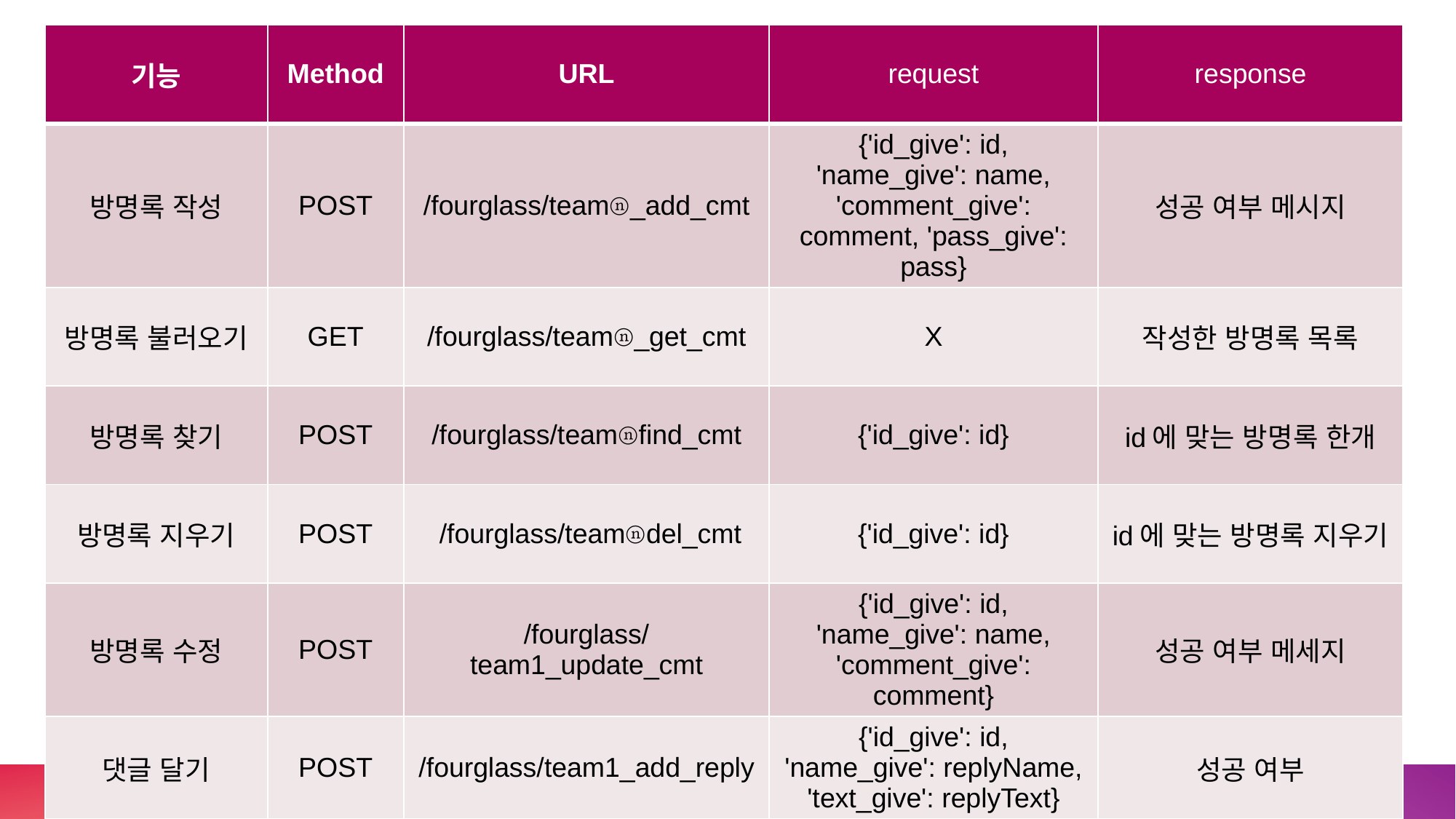

| 기능 | Method | URL | request | response |
| --- | --- | --- | --- | --- |
| 방명록 작성 | POST | /fourglass/teamⓝ\_add\_cmt | {'id\_give': id, 'name\_give': name, 'comment\_give': comment, 'pass\_give': pass} | 성공 여부 메시지 |
| 방명록 불러오기 | GET | /fourglass/teamⓝ\_get\_cmt | X | 작성한 방명록 목록 |
| 방명록 찾기 | POST | /fourglass/teamⓝfind\_cmt | {'id\_give': id} | id에 맞는 방명록 한개 |
| 방명록 지우기 | POST | /fourglass/teamⓝdel\_cmt | {'id\_give': id} | id에 맞는 방명록 지우기 |
| 방명록 수정 | POST | /fourglass/team1\_update\_cmt | {'id\_give': id, 'name\_give': name, 'comment\_give': comment} | 성공 여부 메세지 |
| 댓글 달기 | POST | /fourglass/team1\_add\_reply | {'id\_give': id, 'name\_give': replyName, 'text\_give': replyText} | 성공 여부 |